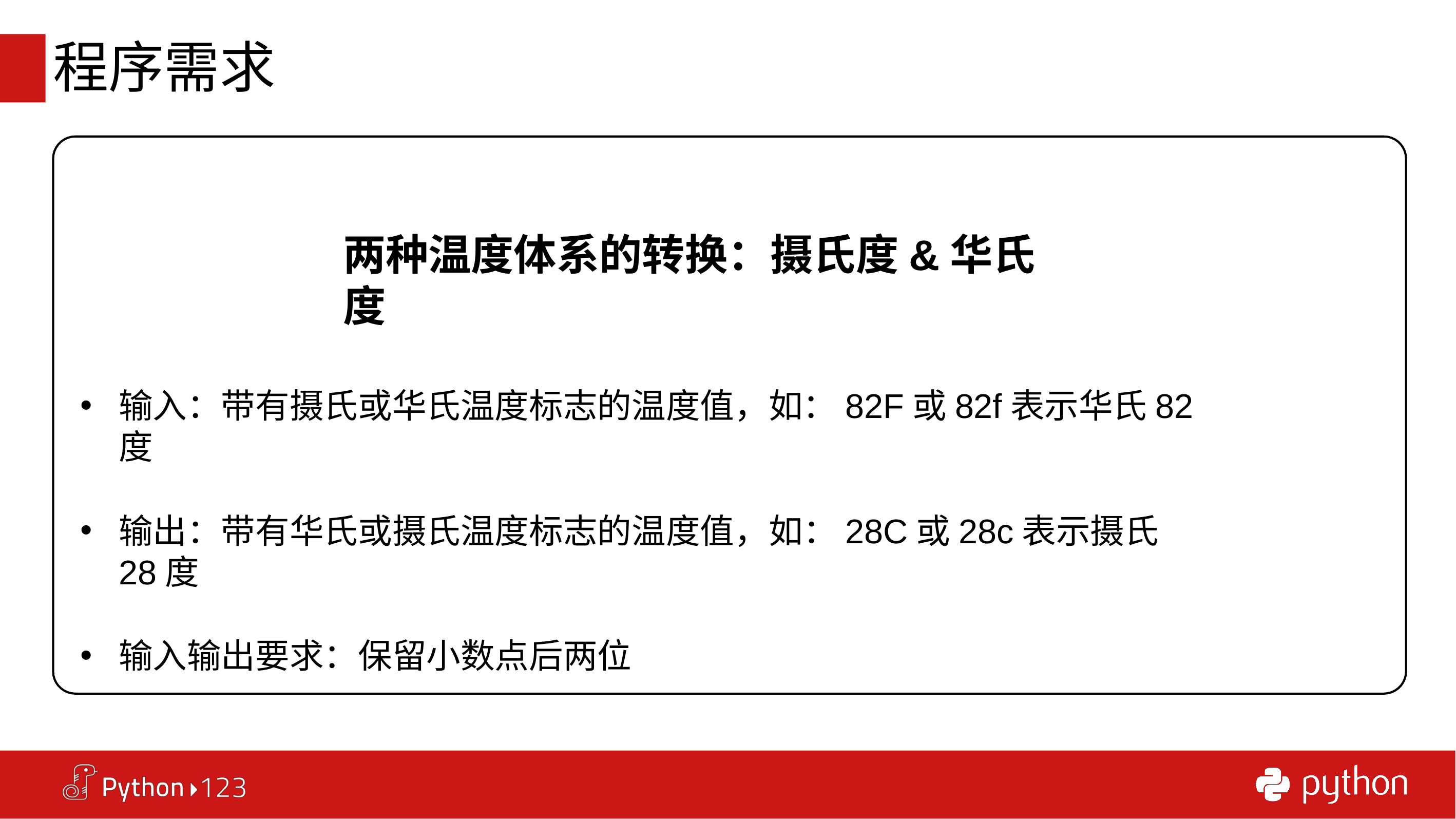

# 程序需求

两种温度体系的转换：摄氏度&华氏度
输入：带有摄氏或华氏温度标志的温度值，如：82F或82f表示华氏82度

输出：带有华氏或摄氏温度标志的温度值，如：28C或28c表示摄氏28度

输入输出要求：保留小数点后两位